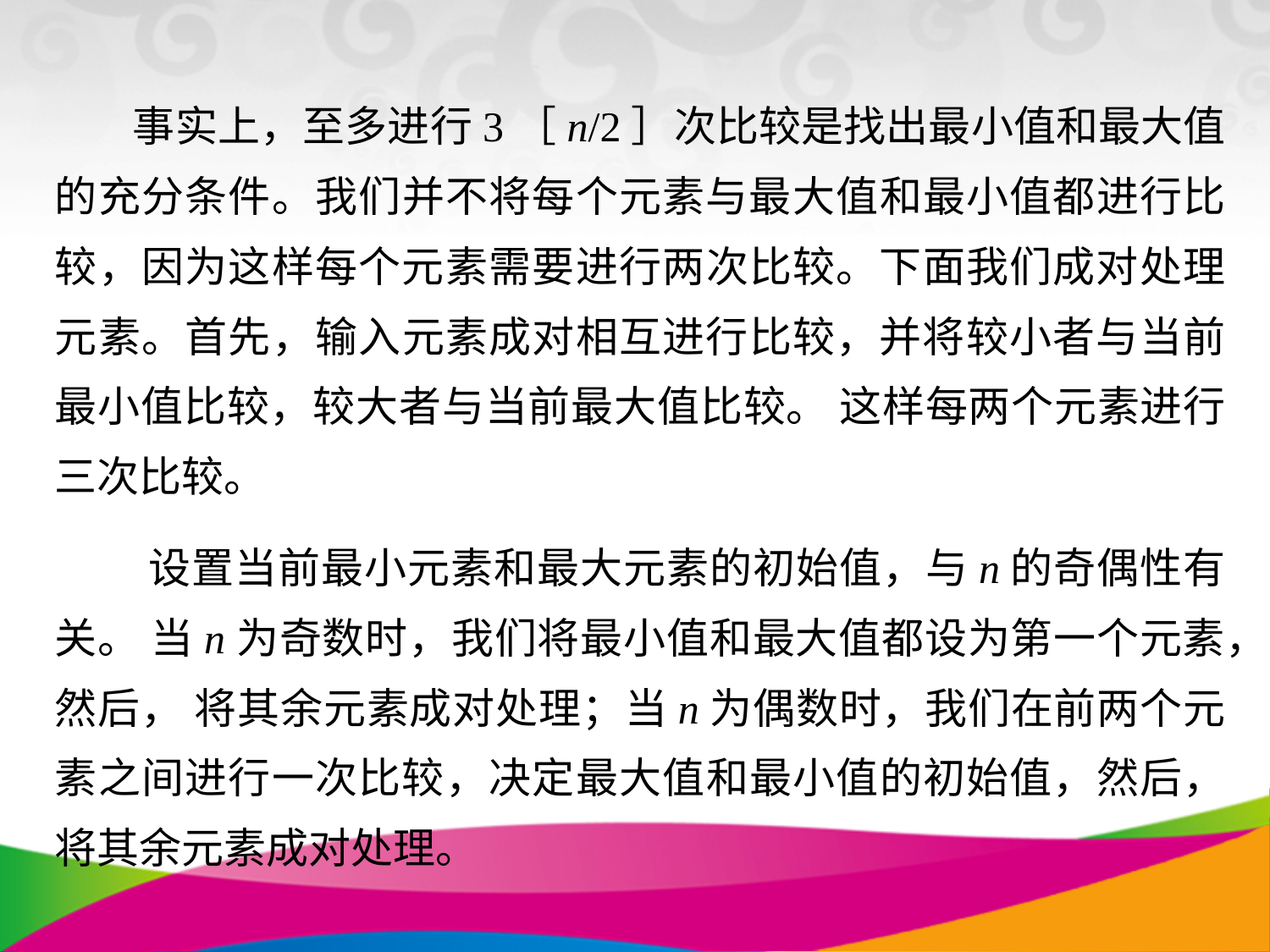

事实上，至多进行3［n/2］次比较是找出最小值和最大值的充分条件。我们并不将每个元素与最大值和最小值都进行比较，因为这样每个元素需要进行两次比较。下面我们成对处理元素。首先，输入元素成对相互进行比较，并将较小者与当前最小值比较，较大者与当前最大值比较。 这样每两个元素进行三次比较。
        设置当前最小元素和最大元素的初始值，与n的奇偶性有关。 当n为奇数时，我们将最小值和最大值都设为第一个元素，然后， 将其余元素成对处理；当n为偶数时，我们在前两个元素之间进行一次比较，决定最大值和最小值的初始值，然后，将其余元素成对处理。